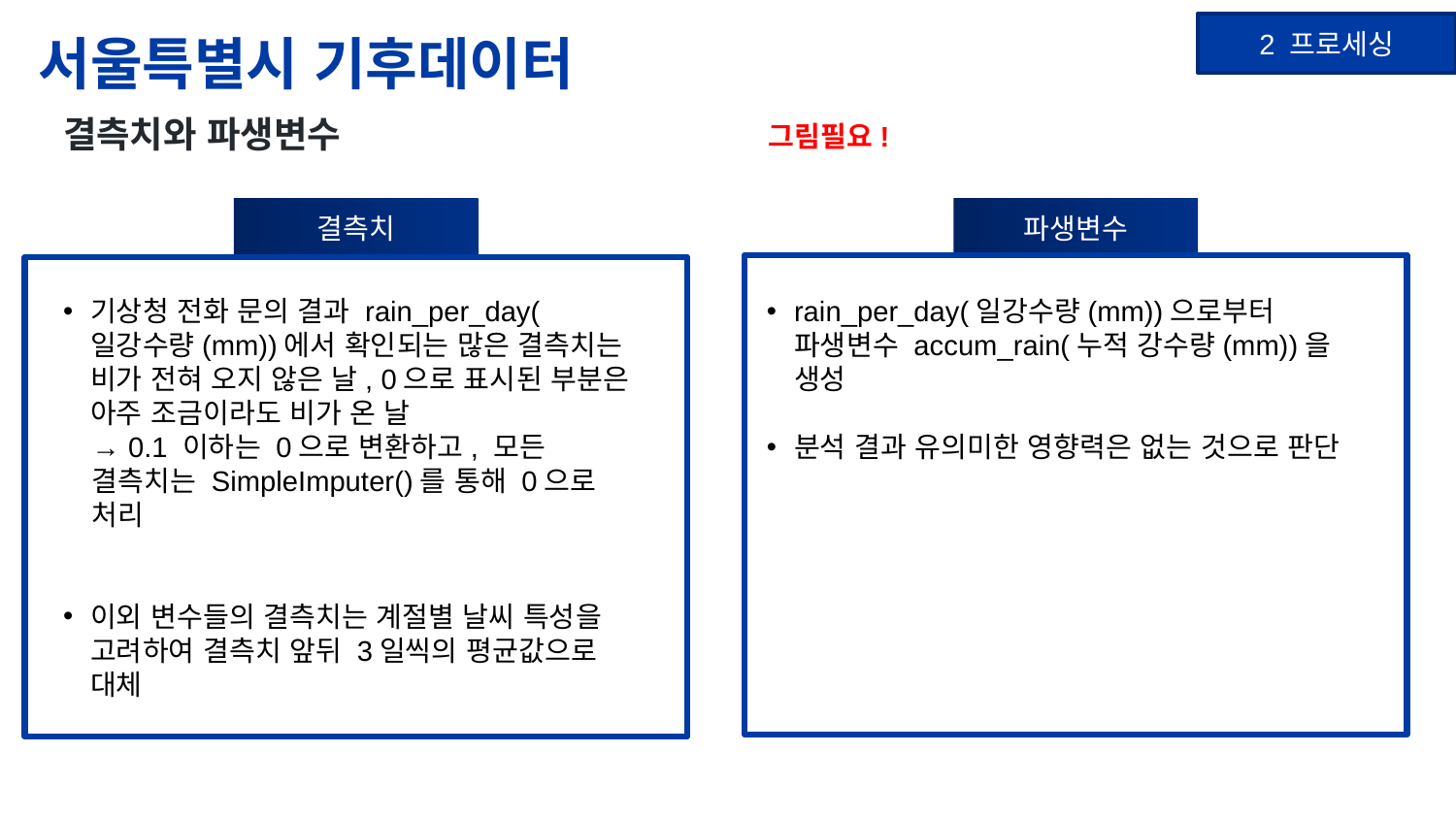

# 서울특별시 기후데이터
2 프로세싱
결측치와 파생변수
그림필요!
결측치
파생변수

기상청 전화 문의 결과 rain_per_day(일강수량(mm))에서 확인되는 많은 결측치는 비가 전혀 오지 않은 날, 0으로 표시된 부분은 아주 조금이라도 비가 온 날
→ 0.1 이하는 0으로 변환하고, 모든 결측치는 SimpleImputer()를 통해 0으로 처리

이외 변수들의 결측치는 계절별 날씨 특성을 고려하여 결측치 앞뒤 3일씩의 평균값으로 대체
rain_per_day(일강수량(mm))으로부터 파생변수 accum_rain(누적 강수량(mm))을 생성

분석 결과 유의미한 영향력은 없는 것으로 판단